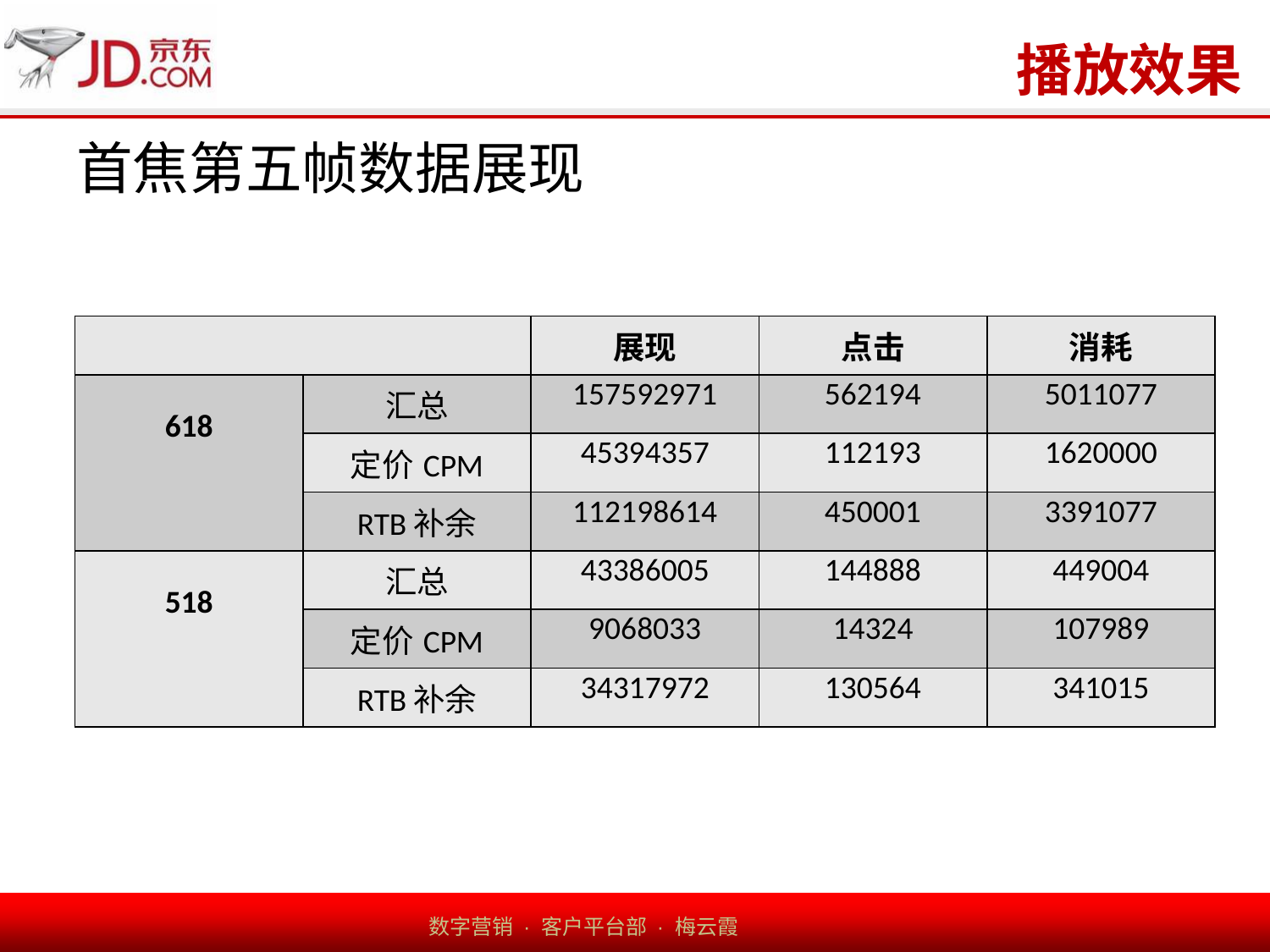

# 播放效果
首焦第五帧数据展现
|  |  | 展现 | 点击 | 消耗 |
| --- | --- | --- | --- | --- |
| 618 | 汇总 | 157592971 | 562194 | 5011077 |
|  | 定价CPM | 45394357 | 112193 | 1620000 |
|  | RTB补余 | 112198614 | 450001 | 3391077 |
| 518 | 汇总 | 43386005 | 144888 | 449004 |
|  | 定价CPM | 9068033 | 14324 | 107989 |
|  | RTB补余 | 34317972 | 130564 | 341015 |